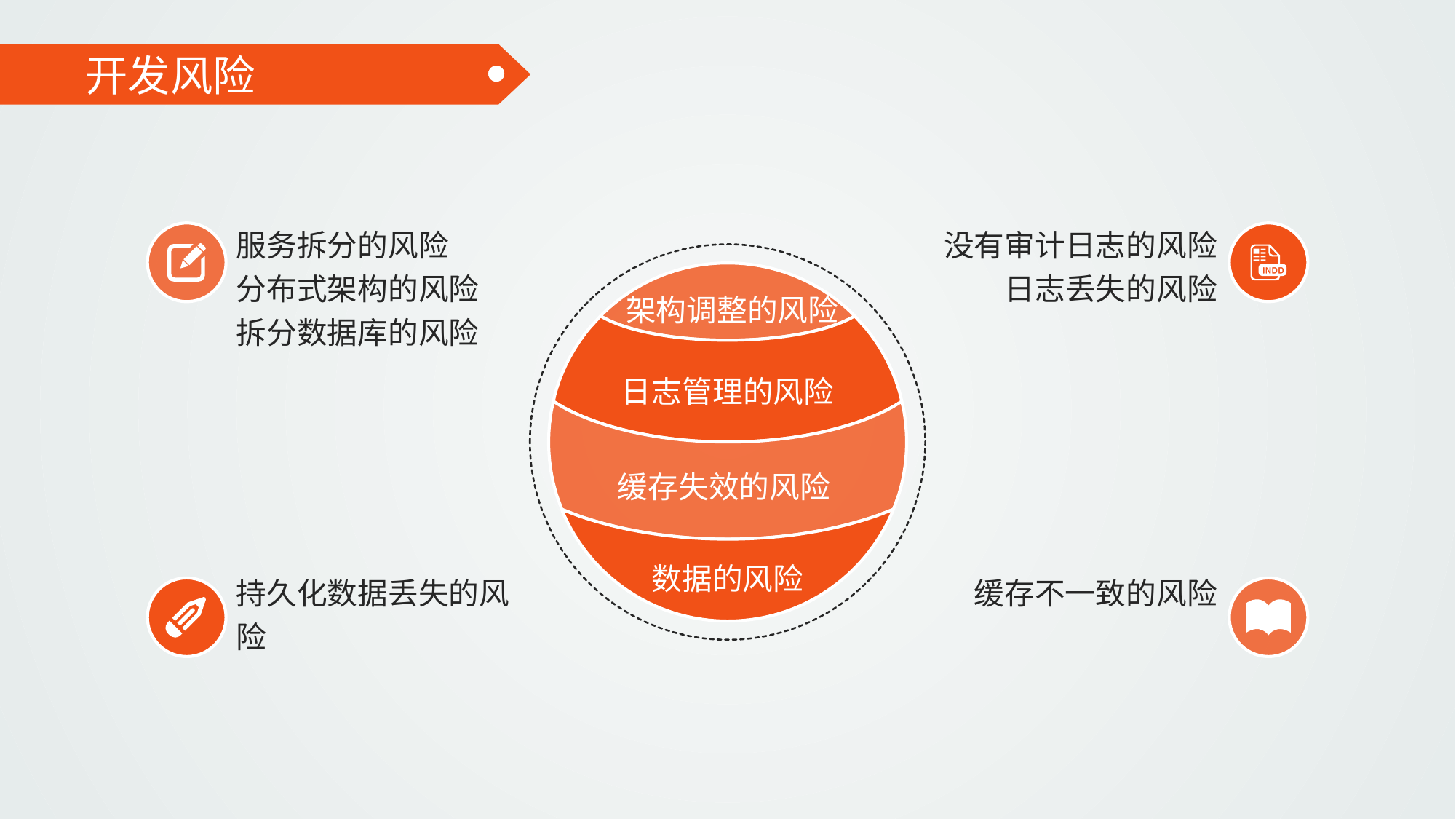

开发风险

服务拆分的风险
分布式架构的风险
拆分数据库的风险

没有审计日志的风险
日志丢失的风险

架构调整的风险

日志管理的风险

缓存失效的风险

数据的风险
持久化数据丢失的风险

缓存不一致的风险